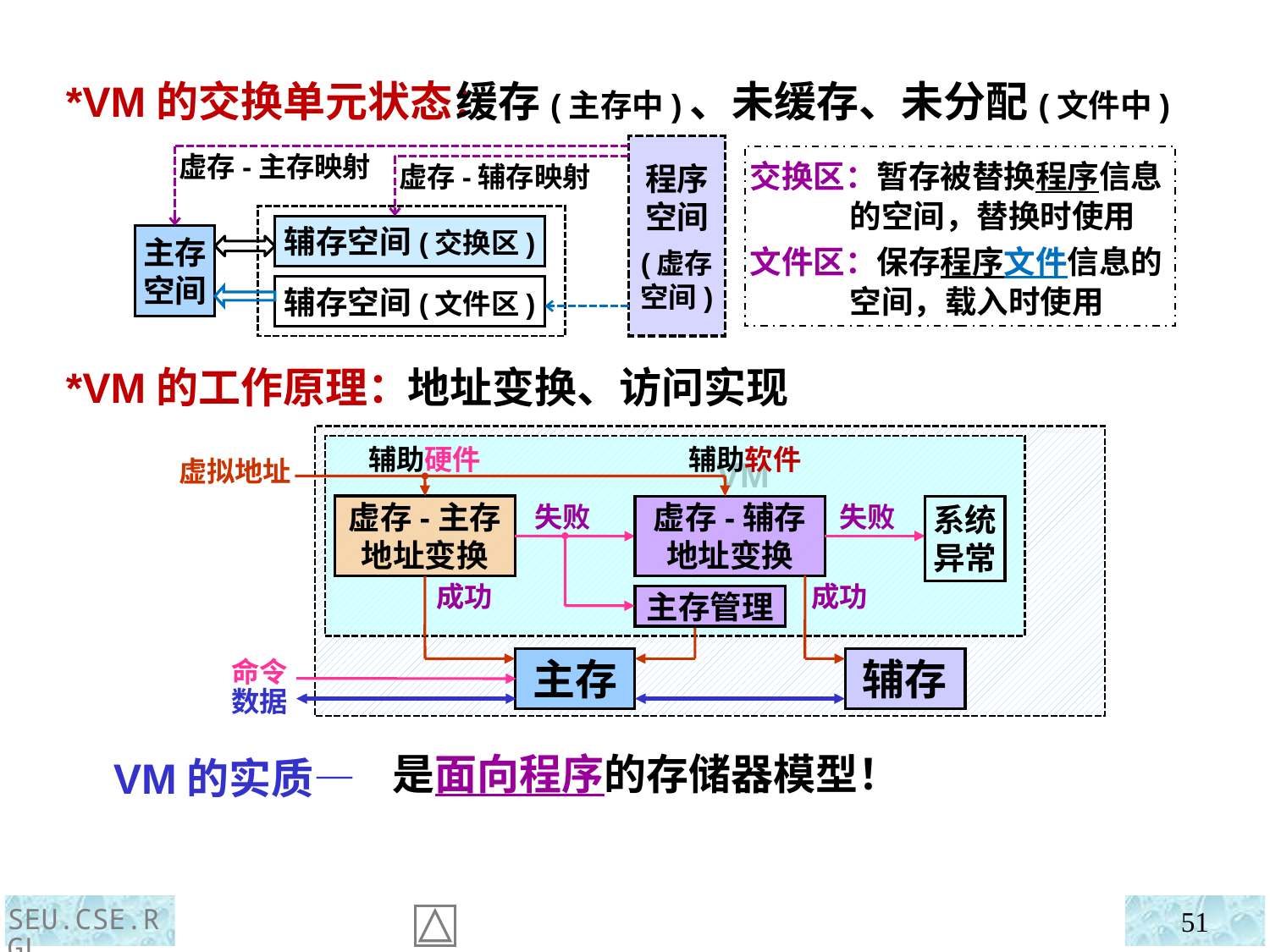

*VM的交换单元状态：

  *VM的工作原理：

      VM的实质—
    缓存(主存中)、未缓存、未分配(文件中)

地址变换、访问实现
程序空间
(虚存空间)
交换区：暂存被替换程序信息的空间，替换时使用
文件区：保存程序文件信息的空间，载入时使用
虚存-主存映射
虚存-辅存映射

辅存空间(交换区)
主存空间

辅存空间(文件区)

                                         VM

虚拟地址

主存
辅存
命令

数据

辅助硬件

虚存-主存
地址变换
失败

成功

辅助软件

虚存-辅存
地址变换
失败
系统
异常

成功
主存管理

是面向程序的存储器模型！
SEU.CSE.RGL
51